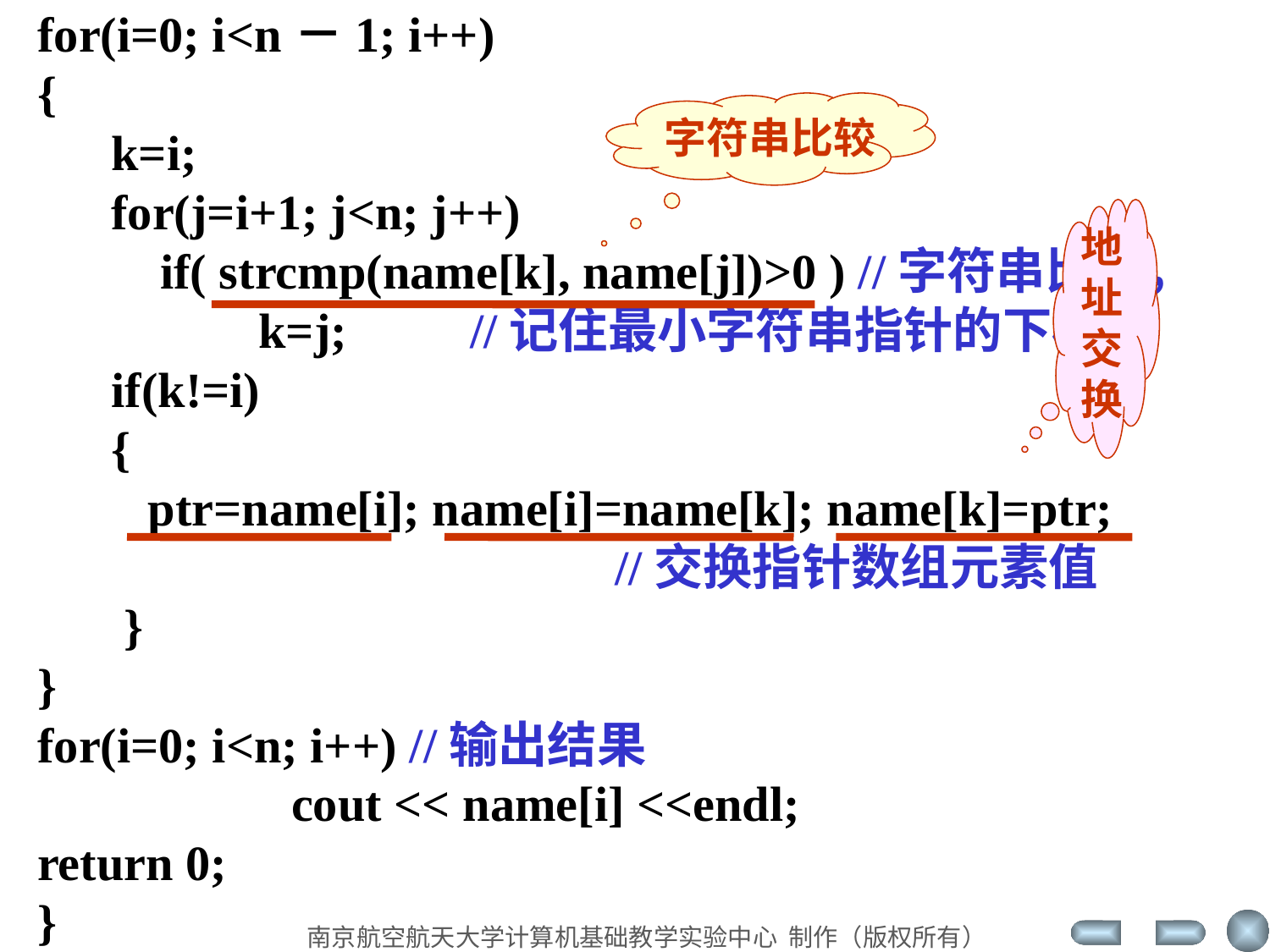

for(i=0; i<n－1; i++)
{
      k=i;
      for(j=i+1; j<n; j++)
          if( strcmp(name[k], name[j])>0 ) //字符串比较，
                  k=j;          //记住最小字符串指针的下标。
      if(k!=i)
      {
         ptr=name[i]; name[i]=name[k]; name[k]=ptr;
                                               //交换指针数组元素值
       }
}
for(i=0; i<n; i++) //输出结果
		cout << name[i] <<endl;
return 0;
}
字符串比较

地
址
交
换